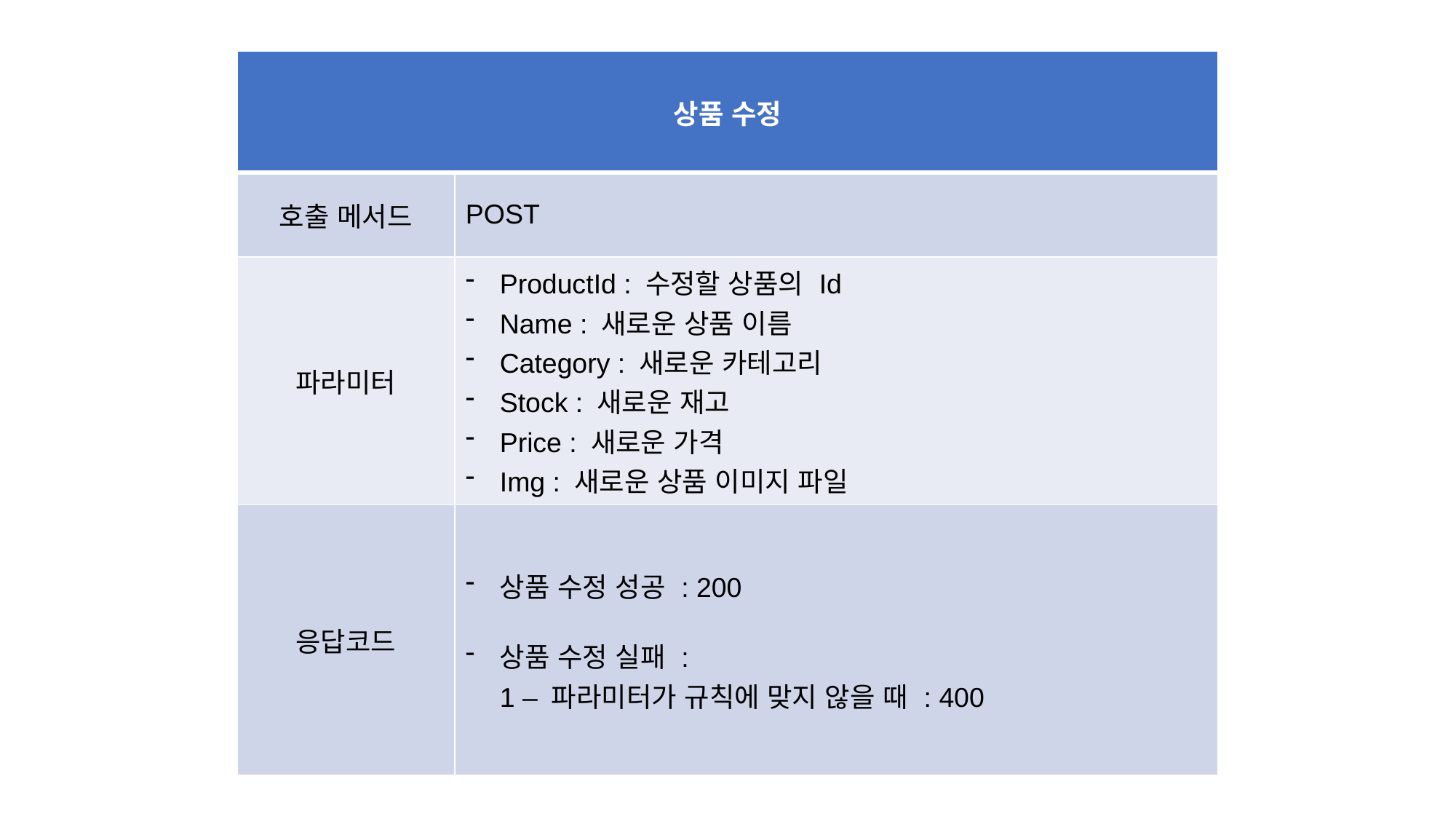

| 상품 수정 |  |
| --- | --- |
| 호출 메서드 | POST |
| 파라미터 | ProductId : 수정할 상품의 Id Name : 새로운 상품 이름 Category : 새로운 카테고리 Stock : 새로운 재고 Price : 새로운 가격 Img : 새로운 상품 이미지 파일 |
| 응답코드 | 상품 수정 성공 : 200 상품 수정 실패 : 1 – 파라미터가 규칙에 맞지 않을 때 : 400 |